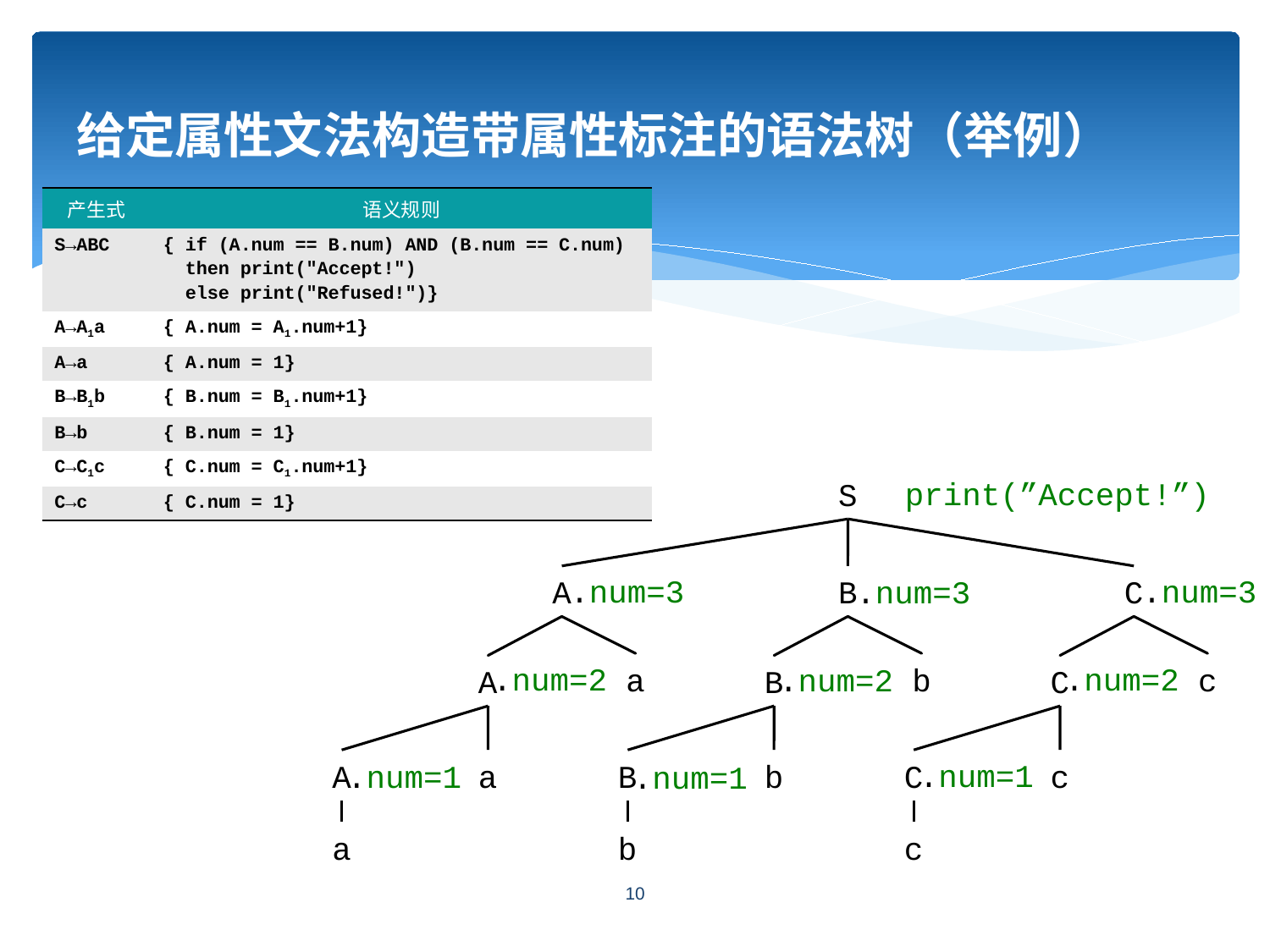

# 给定属性文法构造带属性标注的语法树（举例）
| 产生式 | 语义规则 |
| --- | --- |
| S→ABC | { if (A.num == B.num) AND (B.num == C.num) then print("Accept!") else print("Refused!")} |
| A→A1a | { A.num = A1.num+1} |
| A→a | { A.num = 1} |
| B→B1b | { B.num = B1.num+1} |
| B→b | { B.num = 1} |
| C→C1c | { C.num = C1.num+1} |
| C→c | { C.num = 1} |

print(”Accept!”)
S
.num=3
.num=3
A
a
A
A
a
a
B
b
B
B
b
b
C
c
C
C
c
c
.num=3
.num=2
.num=2
.num=2
.num=1
.num=1
.num=1
10